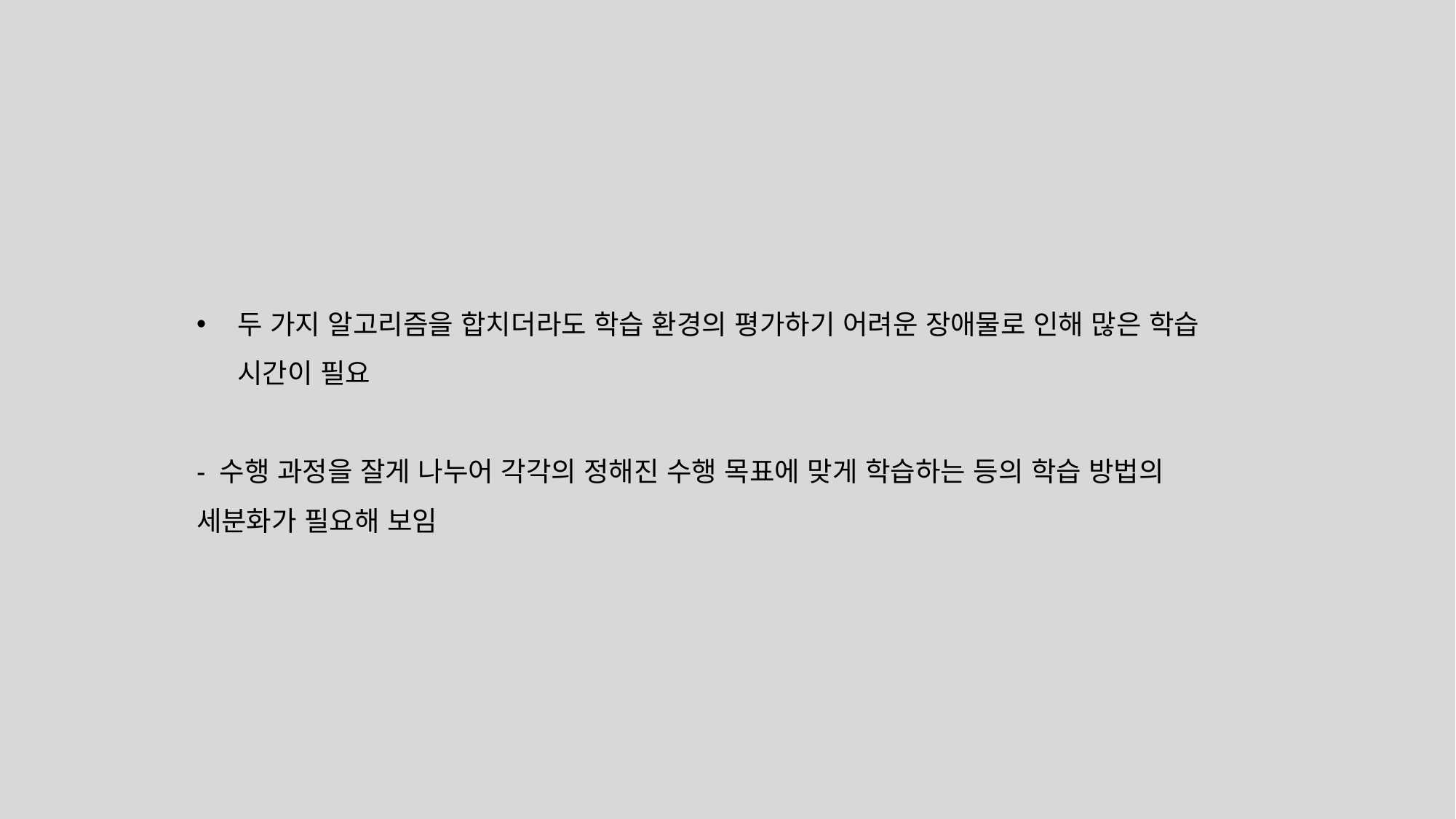

두 가지 알고리즘을 합치더라도 학습 환경의 평가하기 어려운 장애물로 인해 많은 학습 시간이 필요

- 수행 과정을 잘게 나누어 각각의 정해진 수행 목표에 맞게 학습하는 등의 학습 방법의 세분화가 필요해 보임